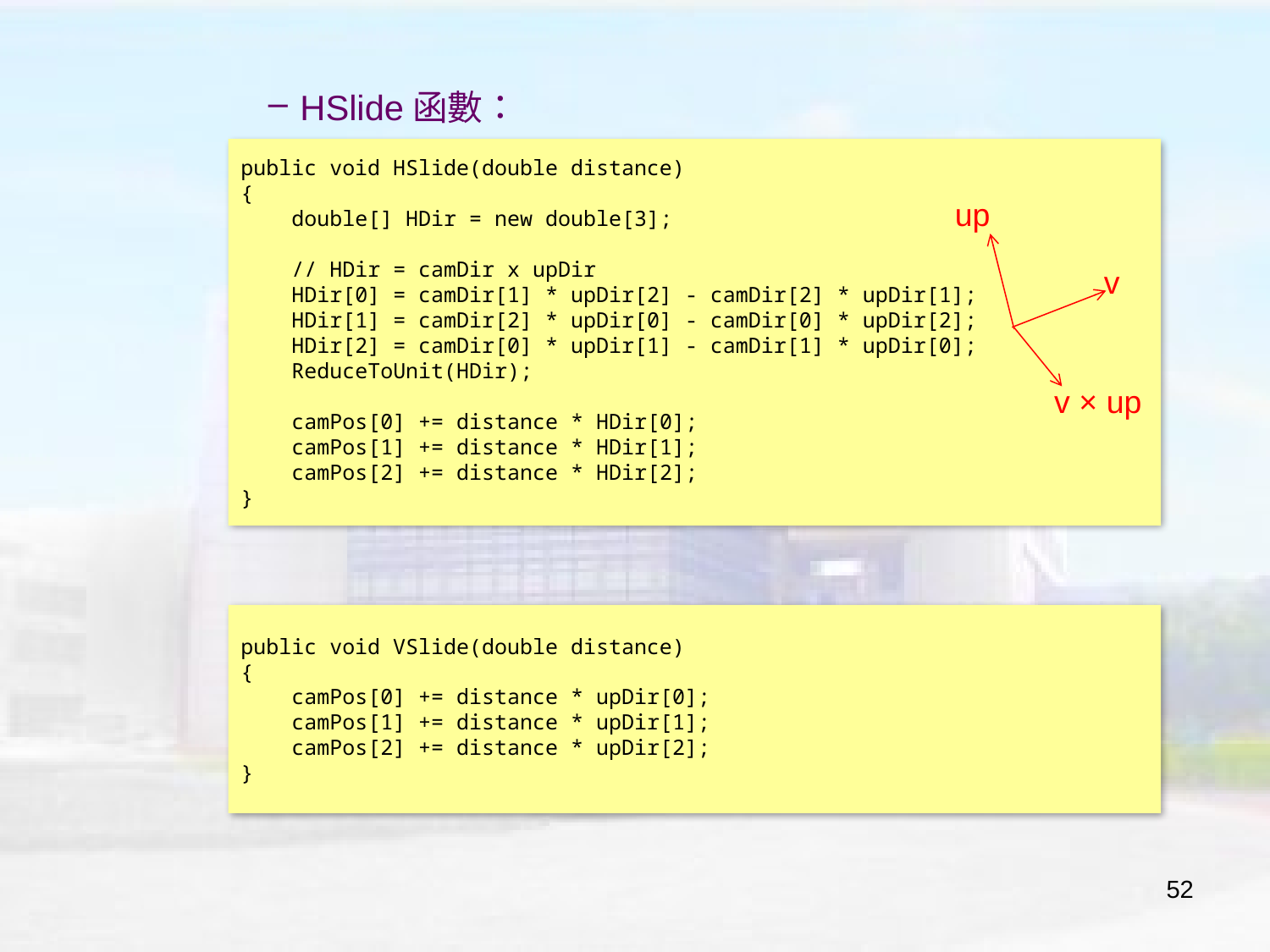

HSlide函數：

VSlide函數：
public void HSlide(double distance)
{
    double[] HDir = new double[3];

    // HDir = camDir x upDir
    HDir[0] = camDir[1] * upDir[2] - camDir[2] * upDir[1];
    HDir[1] = camDir[2] * upDir[0] - camDir[0] * upDir[2];
    HDir[2] = camDir[0] * upDir[1] - camDir[1] * upDir[0];
    ReduceToUnit(HDir);

    camPos[0] += distance * HDir[0];
    camPos[1] += distance * HDir[1];
    camPos[2] += distance * HDir[2];
}
up
v
v × up
public void VSlide(double distance)
{
    camPos[0] += distance * upDir[0];
    camPos[1] += distance * upDir[1];
    camPos[2] += distance * upDir[2];
}
52